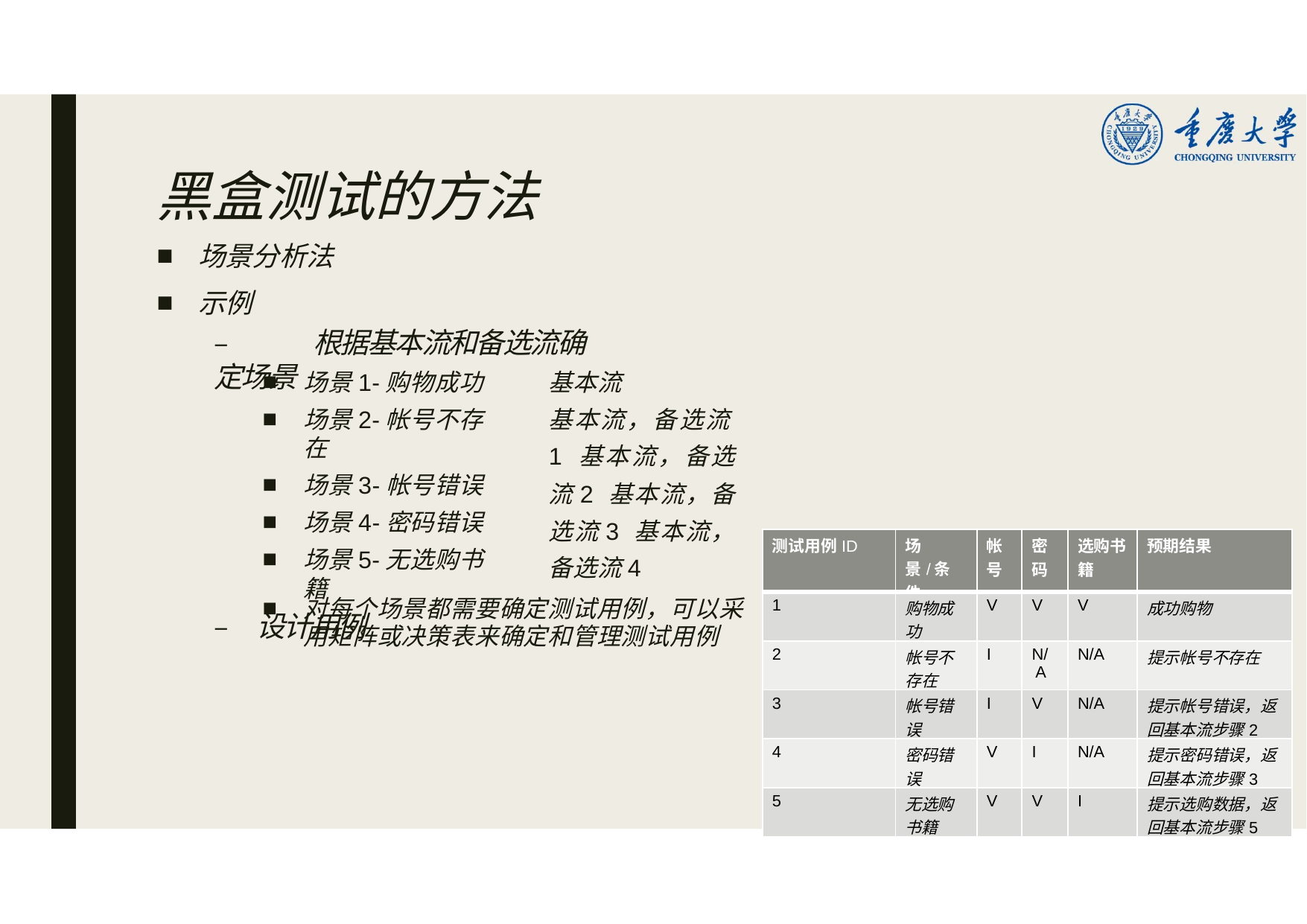

# 黑盒测试的方法
场景分析法
示例
–	根据基本流和备选流确定场景
场景1-购物成功
场景2-帐号不存在
场景3-帐号错误
场景4-密码错误
场景5-无选购书籍
–	设计用例
基本流
基本流，备选流1 基本流，备选流2 基本流，备选流3 基本流，备选流4
| 测试用例ID | 场景/条 件 | 帐 号 | 密 码 | 选购书 籍 | 预期结果 |
| --- | --- | --- | --- | --- | --- |
| 1 | 购物成 功 | V | V | V | 成功购物 |
| 2 | 帐号不 存在 | I | N/ A | N/A | 提示帐号不存在 |
| 3 | 帐号错 误 | I | V | N/A | 提示帐号错误，返 回基本流步骤2 |
| 4 | 密码错 误 | V | I | N/A | 提示密码错误，返 回基本流步骤3 |
| 5 | 无选购 书籍 | V | V | I | 提示选购数据，返 回基本流步骤5 |
对每个场景都需要确定测试用例，可以采 用矩阵或决策表来确定和管理测试用例